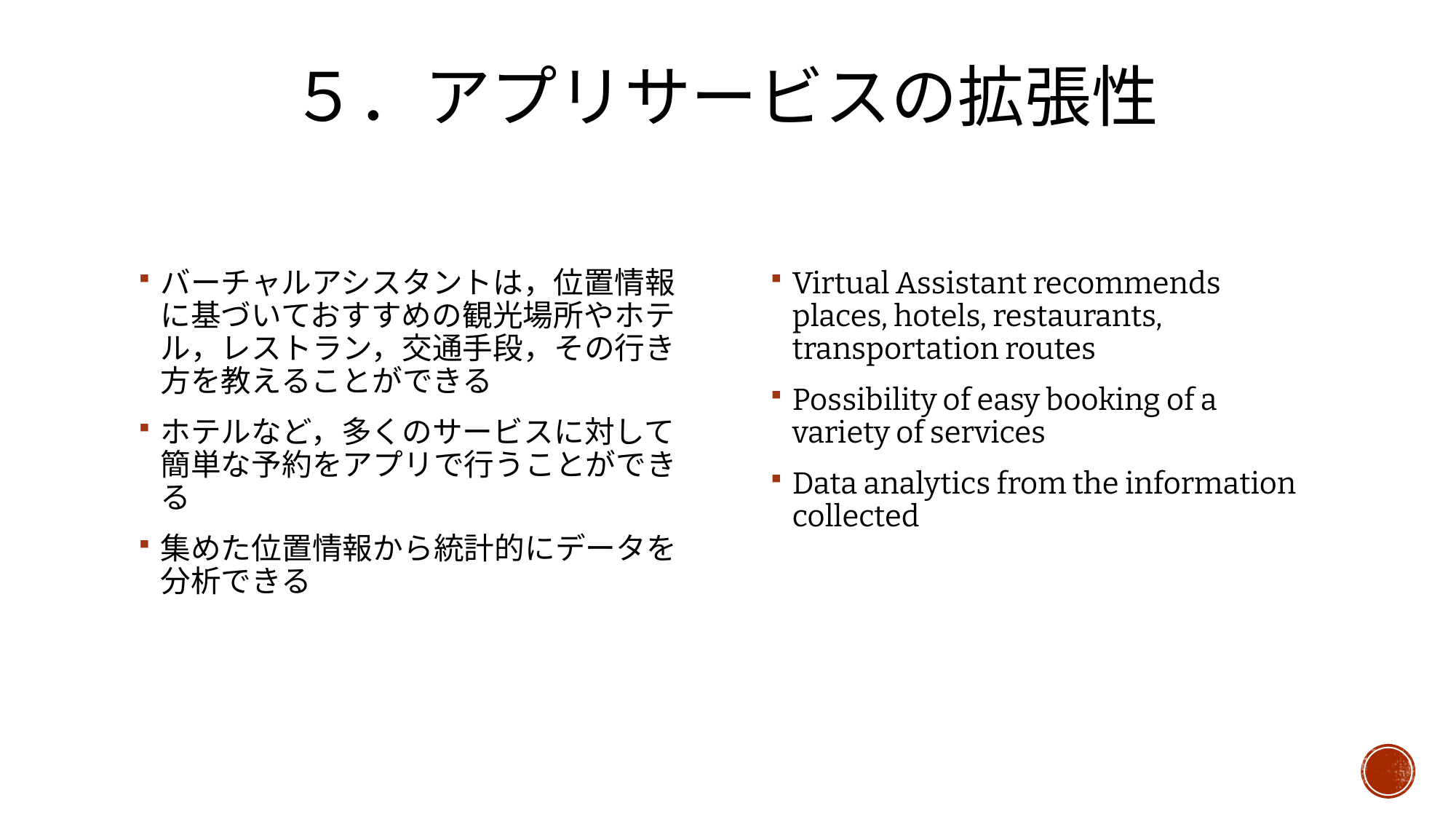

# ５．アプリサービスの拡張性
バーチャルアシスタントは，位置情報に基づいておすすめの観光場所やホテル，レストラン，交通手段，その行き方を教えることができる
ホテルなど，多くのサービスに対して簡単な予約をアプリで行うことができる
集めた位置情報から統計的にデータを分析できる
Virtual Assistant recommends places, hotels, restaurants, transportation routes
Possibility of easy booking of a variety of services
Data analytics from the information collected